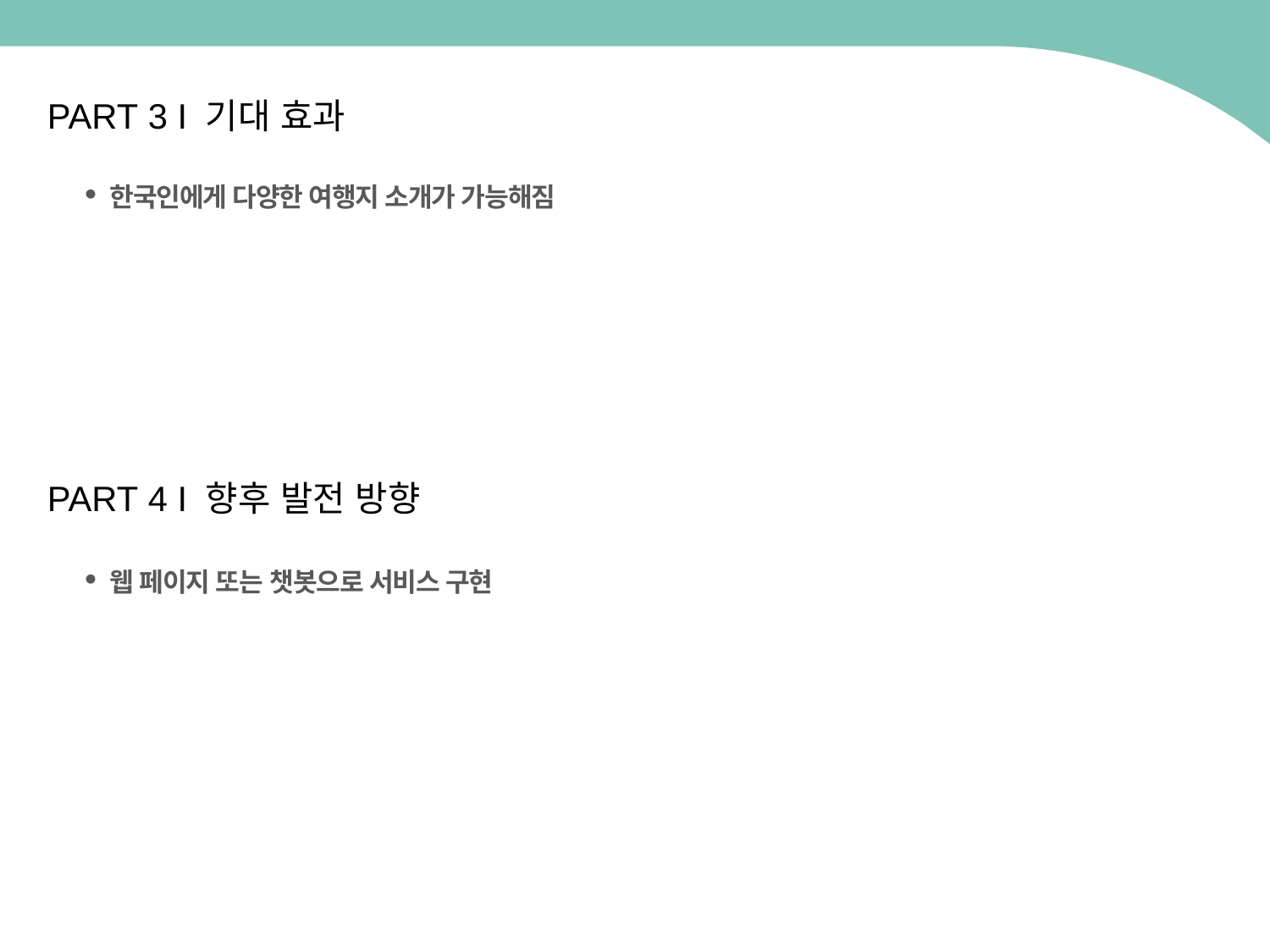

PART 3 I 기대 효과
한국인에게 다양한 여행지 소개가 가능해짐
PART 4 I 향후 발전 방향
웹 페이지 또는 챗봇으로 서비스 구현